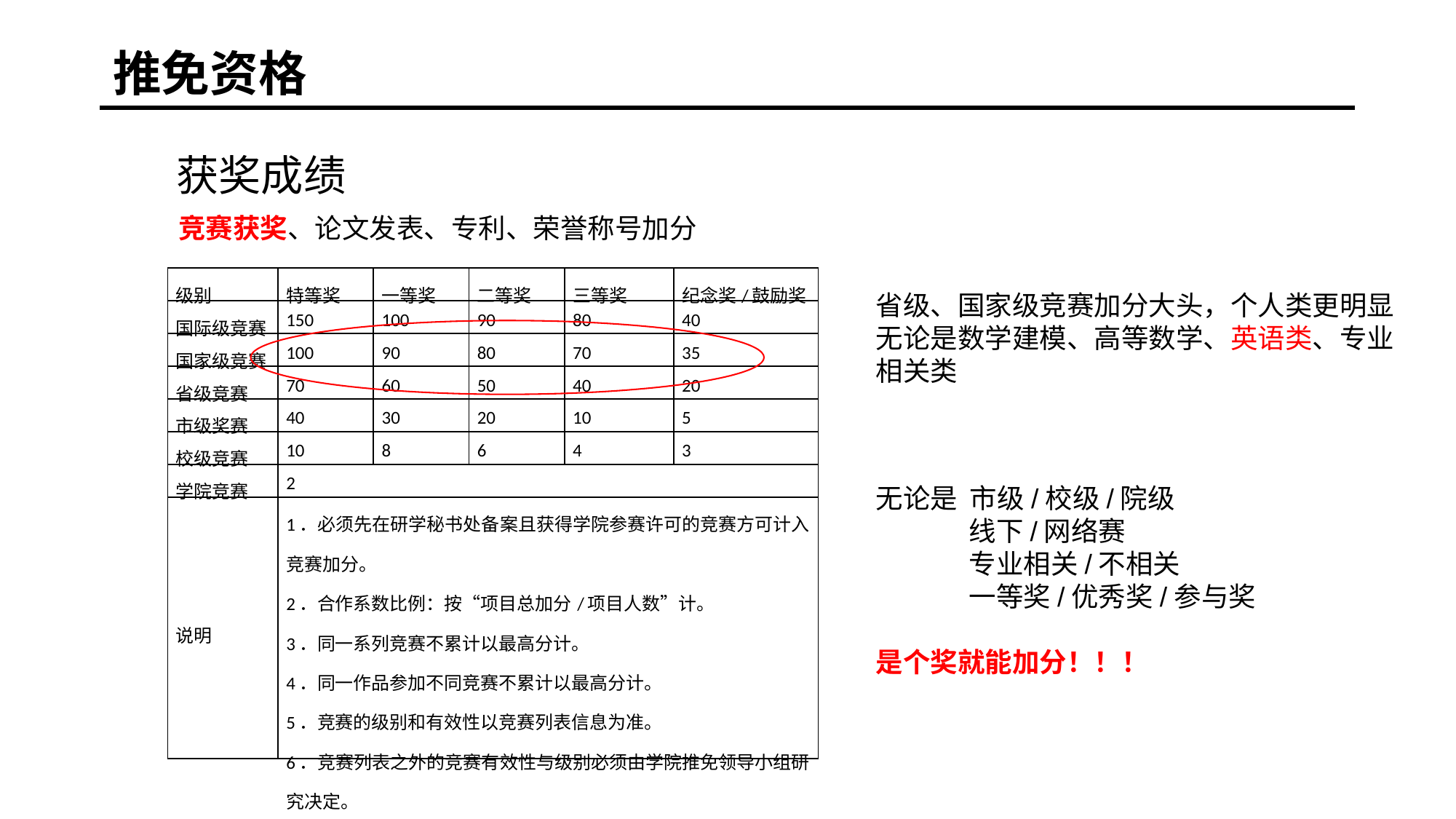

推免资格
获奖成绩
竞赛获奖、论文发表、专利、荣誉称号加分
| 级别 | 特等奖 | 一等奖 | 二等奖 | 三等奖 | 纪念奖/鼓励奖 |
| --- | --- | --- | --- | --- | --- |
| 国际级竞赛 | 150 | 100 | 90 | 80 | 40 |
| 国家级竞赛 | 100 | 90 | 80 | 70 | 35 |
| 省级竞赛 | 70 | 60 | 50 | 40 | 20 |
| 市级奖赛 | 40 | 30 | 20 | 10 | 5 |
| 校级竞赛 | 10 | 8 | 6 | 4 | 3 |
| 学院竞赛 | 2 |  |  |  |  |
| 说明 | 1．必须先在研学秘书处备案且获得学院参赛许可的竞赛方可计入竞赛加分。 2．合作系数比例：按“项目总加分/项目人数”计。 3．同一系列竞赛不累计以最高分计。 4．同一作品参加不同竞赛不累计以最高分计。 5．竞赛的级别和有效性以竞赛列表信息为准。 6．竞赛列表之外的竞赛有效性与级别必须由学院推免领导小组研究决定。 |  |  |  |  |
省级、国家级竞赛加分大头，个人类更明显
无论是数学建模、高等数学、英语类、专业相关类

无论是  市级/校级/院级
              线下/网络赛
              专业相关/不相关
              一等奖/优秀奖/参与奖

是个奖就能加分！！！